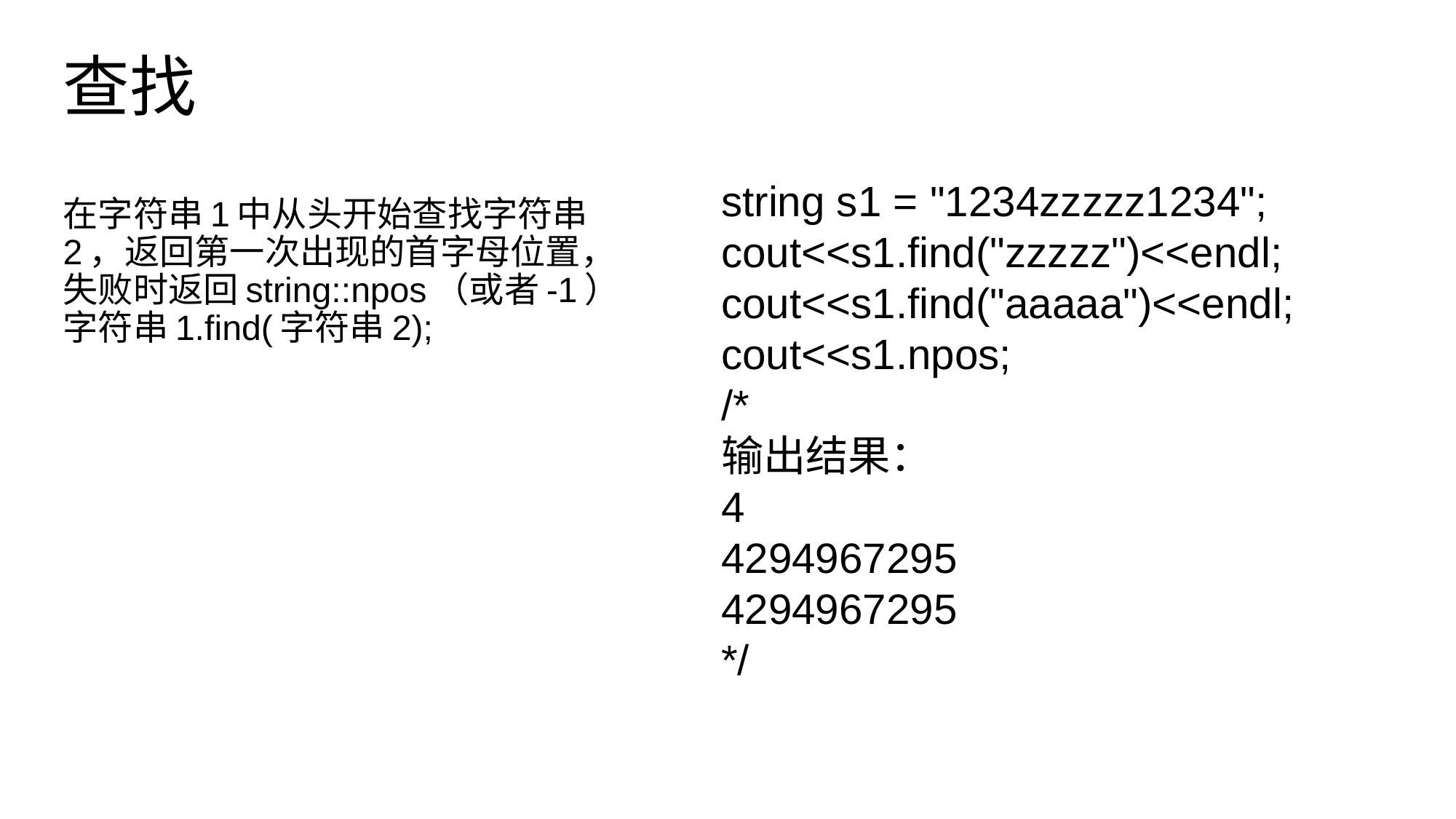

# 查找
string s1 = "1234zzzzz1234";
cout<<s1.find("zzzzz")<<endl;
cout<<s1.find("aaaaa")<<endl;
cout<<s1.npos;
/*
输出结果：
4
4294967295
4294967295
*/
在字符串1中从头开始查找字符串2，返回第一次出现的首字母位置，失败时返回string::npos（或者-1）
字符串1.find(字符串2);